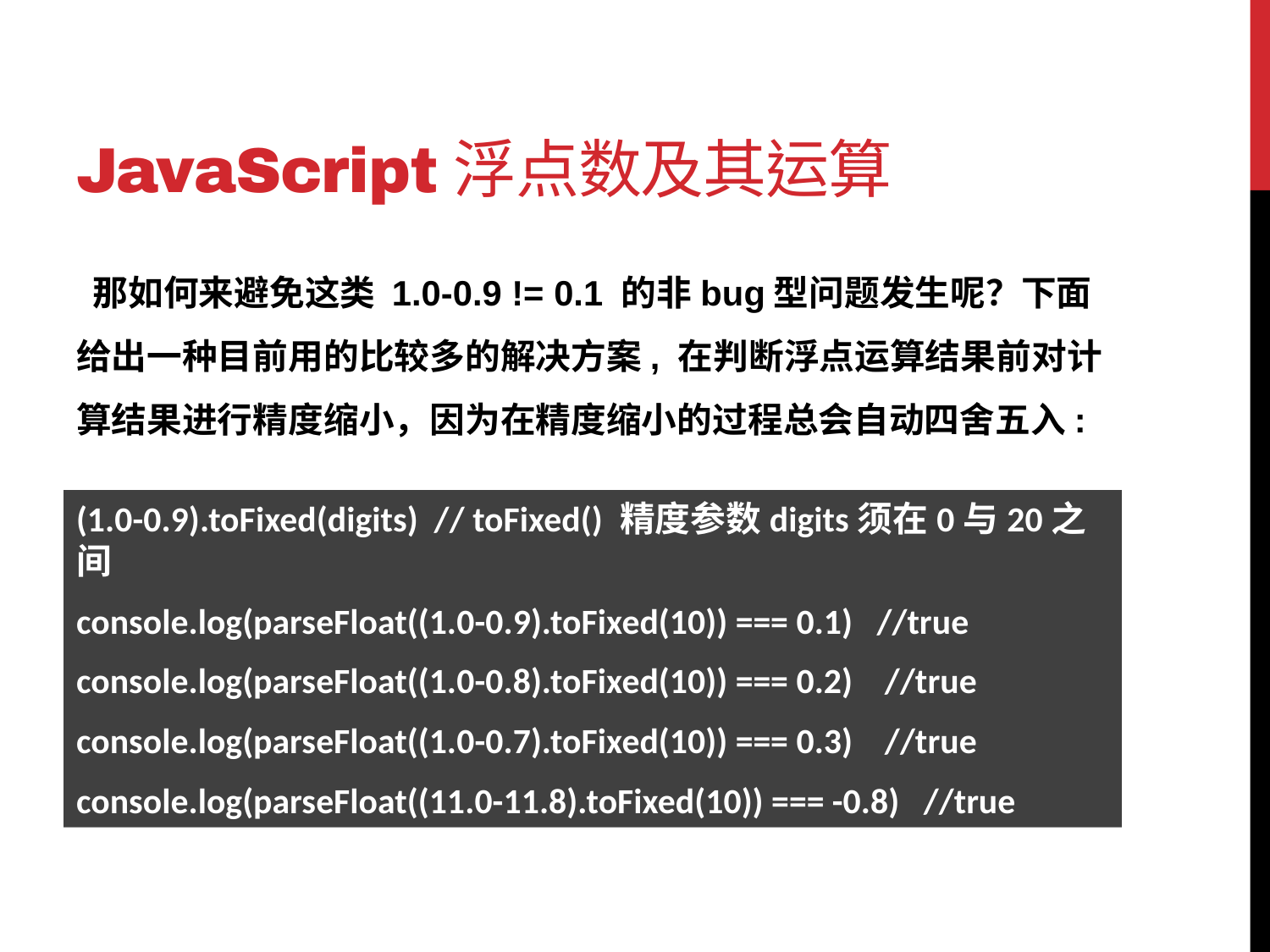

# JavaScript浮点数及其运算
 那如何来避免这类 1.0-0.9 != 0.1 的非bug型问题发生呢？下面给出一种目前用的比较多的解决方案, 在判断浮点运算结果前对计算结果进行精度缩小，因为在精度缩小的过程总会自动四舍五入:

(1.0-0.9).toFixed(digits)  // toFixed() 精度参数digits须在0与20之间
console.log(parseFloat((1.0-0.9).toFixed(10)) === 0.1)   //true
console.log(parseFloat((1.0-0.8).toFixed(10)) === 0.2)    //true
console.log(parseFloat((1.0-0.7).toFixed(10)) === 0.3)    //true
console.log(parseFloat((11.0-11.8).toFixed(10)) === -0.8)   //true